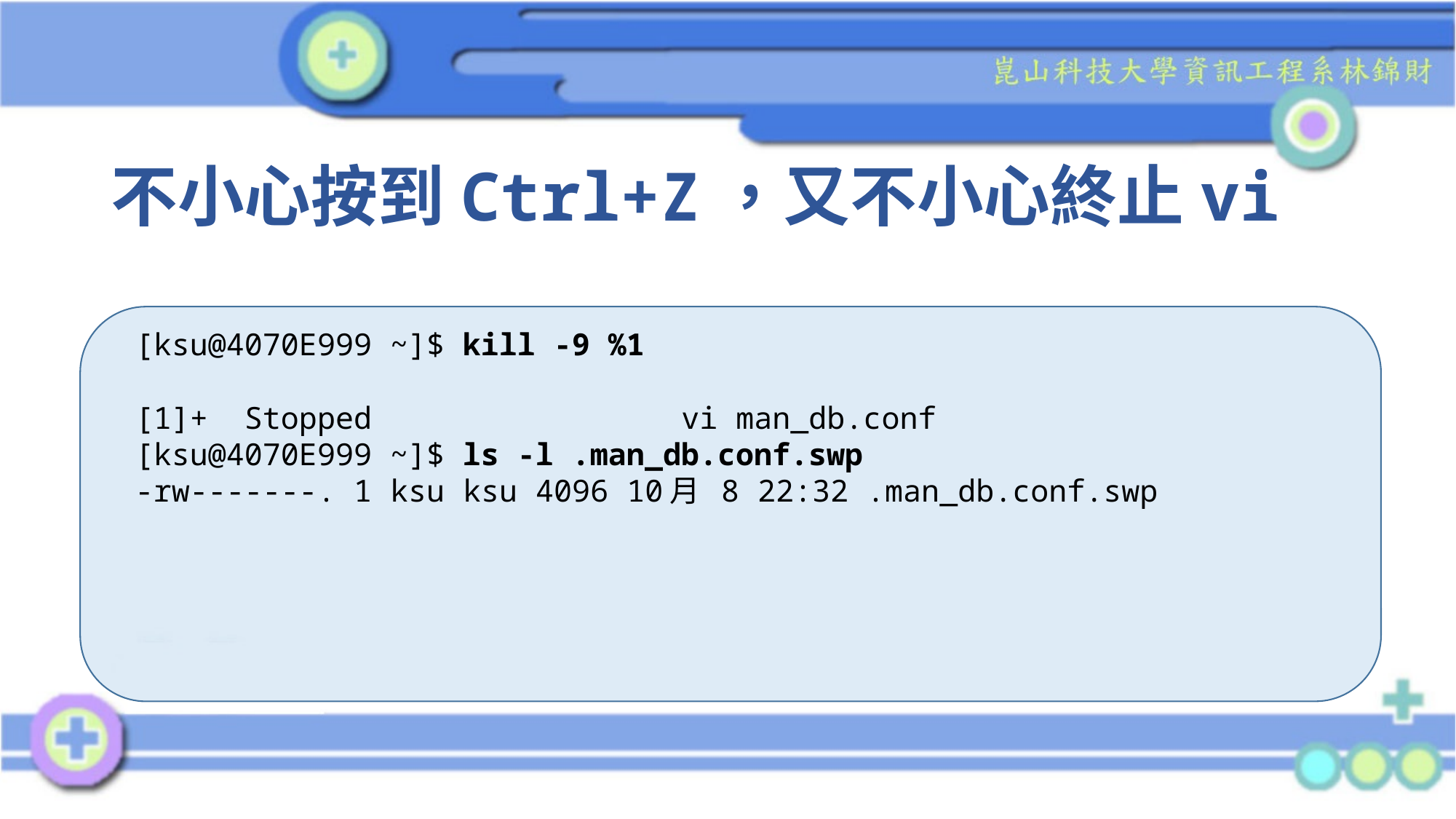

# 不小心按到Ctrl+Z，又不小心終止vi

[ksu@4070E999 ~]$ kill -9 %1

[1]+  Stopped                 vi man_db.conf
[ksu@4070E999 ~]$ ls -l .man_db.conf.swp
-rw-------. 1 ksu ksu 4096 10月  8 22:32 .man_db.conf.swp